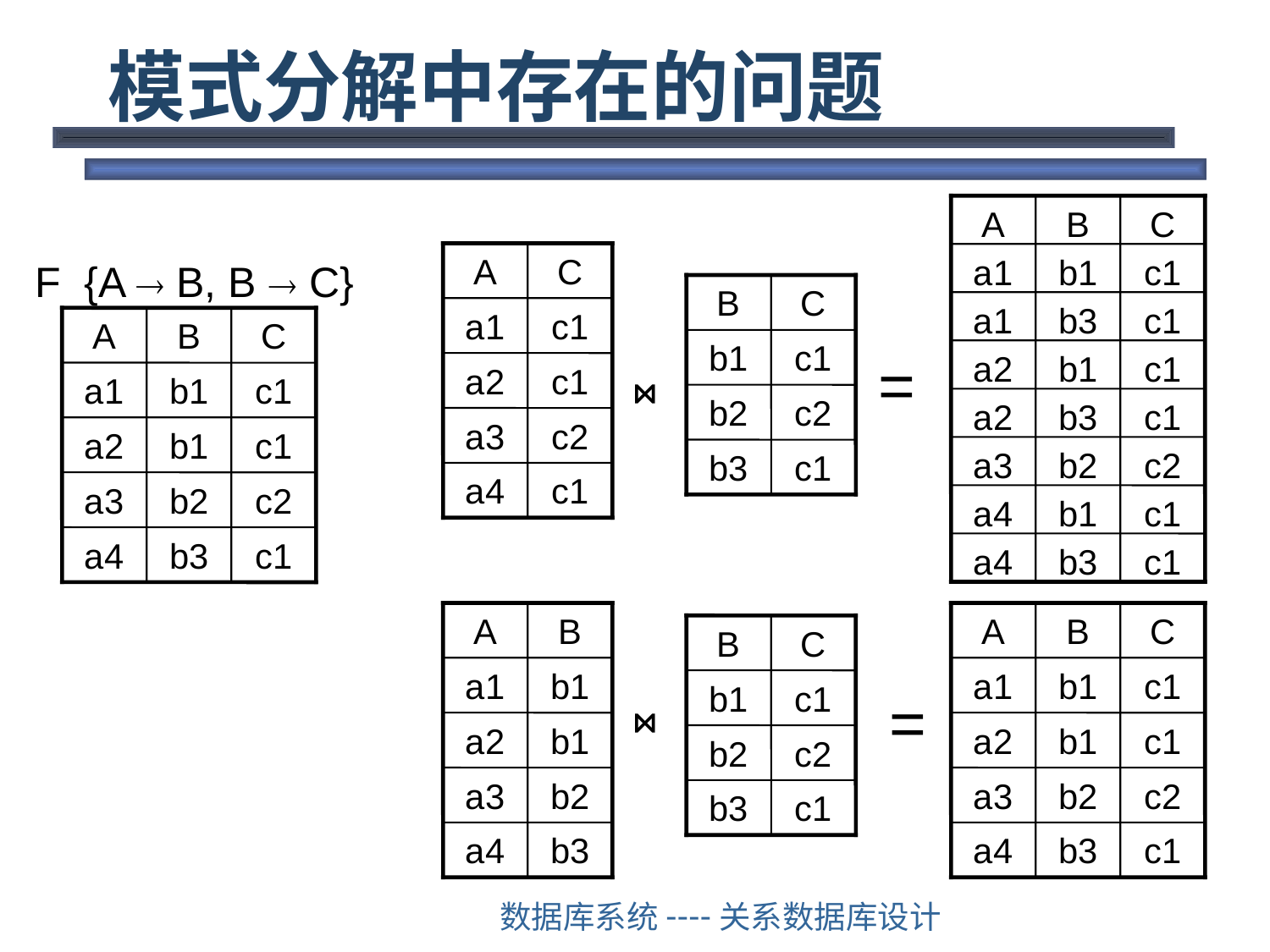

# 模式分解中存在的问题
A

B

C

a1

b1
c1
a1

b3
c1
a2

b1
c1
a2

b3
c1
a3

b2
c2
a4

b1
c1
a4

b3
c1

A

C

a1

c1
a2

c1
a3

c2
a4

c1

F  {A → B, B → C}
B

C

b1

c1
b2

c2
b3

c1

A

B

C

a1

b1
c1
a2

b1
c1
a3

b2
c2
a4

b3
c1

=
⋈
A

B

a1

b1
a2

b1
a3

b2
a4

b3

A

B

C

a1

b1
c1
a2

b1
c1
a3

b2
c2
a4

b3
c1

B

C

b1

c1
b2

c2
b3

c1

=
⋈
数据库系统----关系数据库设计